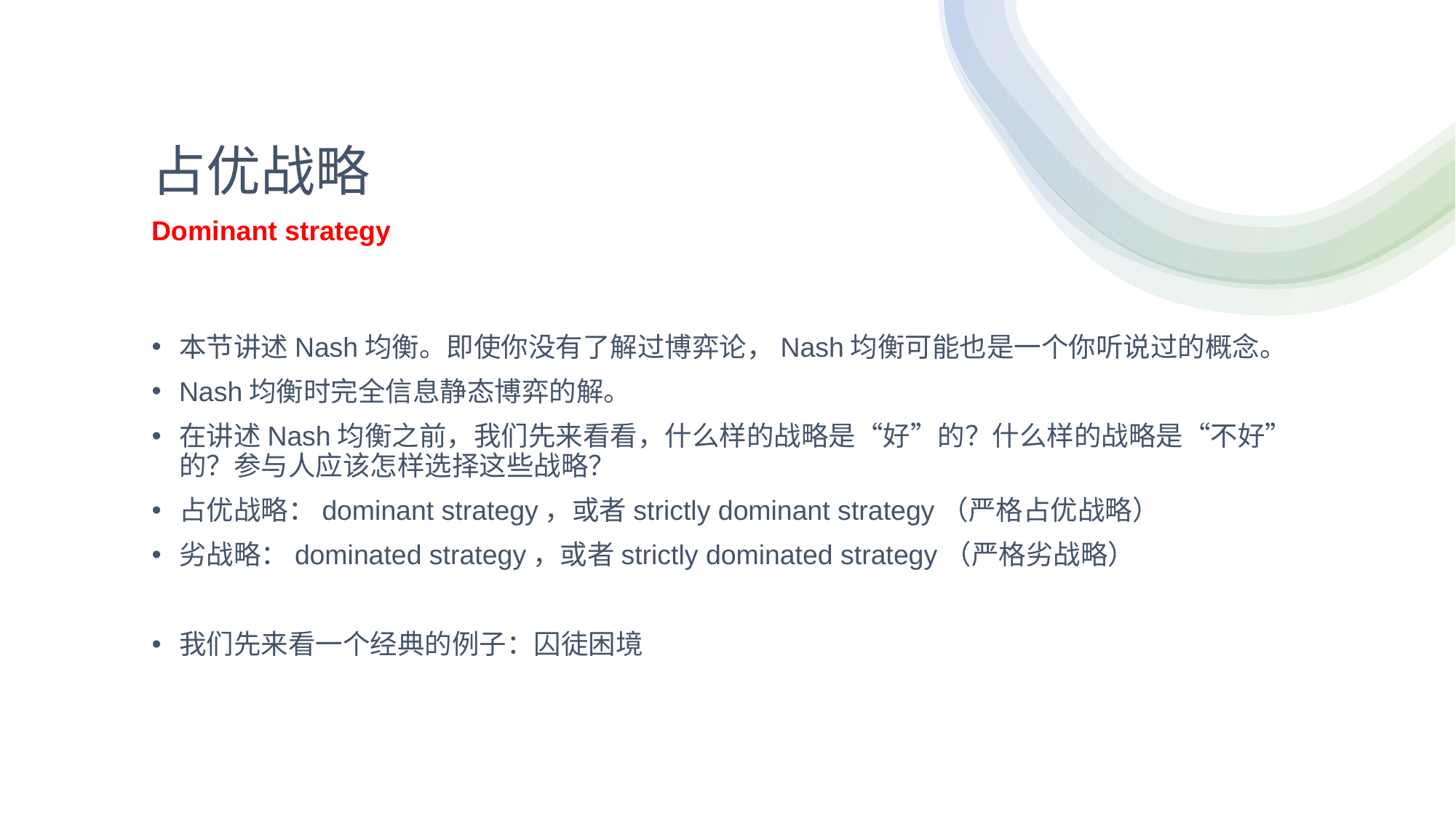

# 占优战略
Dominant strategy
本节讲述Nash均衡。即使你没有了解过博弈论，Nash均衡可能也是一个你听说过的概念。
Nash均衡时完全信息静态博弈的解。
在讲述Nash均衡之前，我们先来看看，什么样的战略是“好”的？什么样的战略是“不好”的？参与人应该怎样选择这些战略？
占优战略：dominant strategy，或者strictly dominant strategy（严格占优战略）
劣战略：dominated strategy，或者strictly dominated strategy（严格劣战略）

我们先来看一个经典的例子：囚徒困境
17